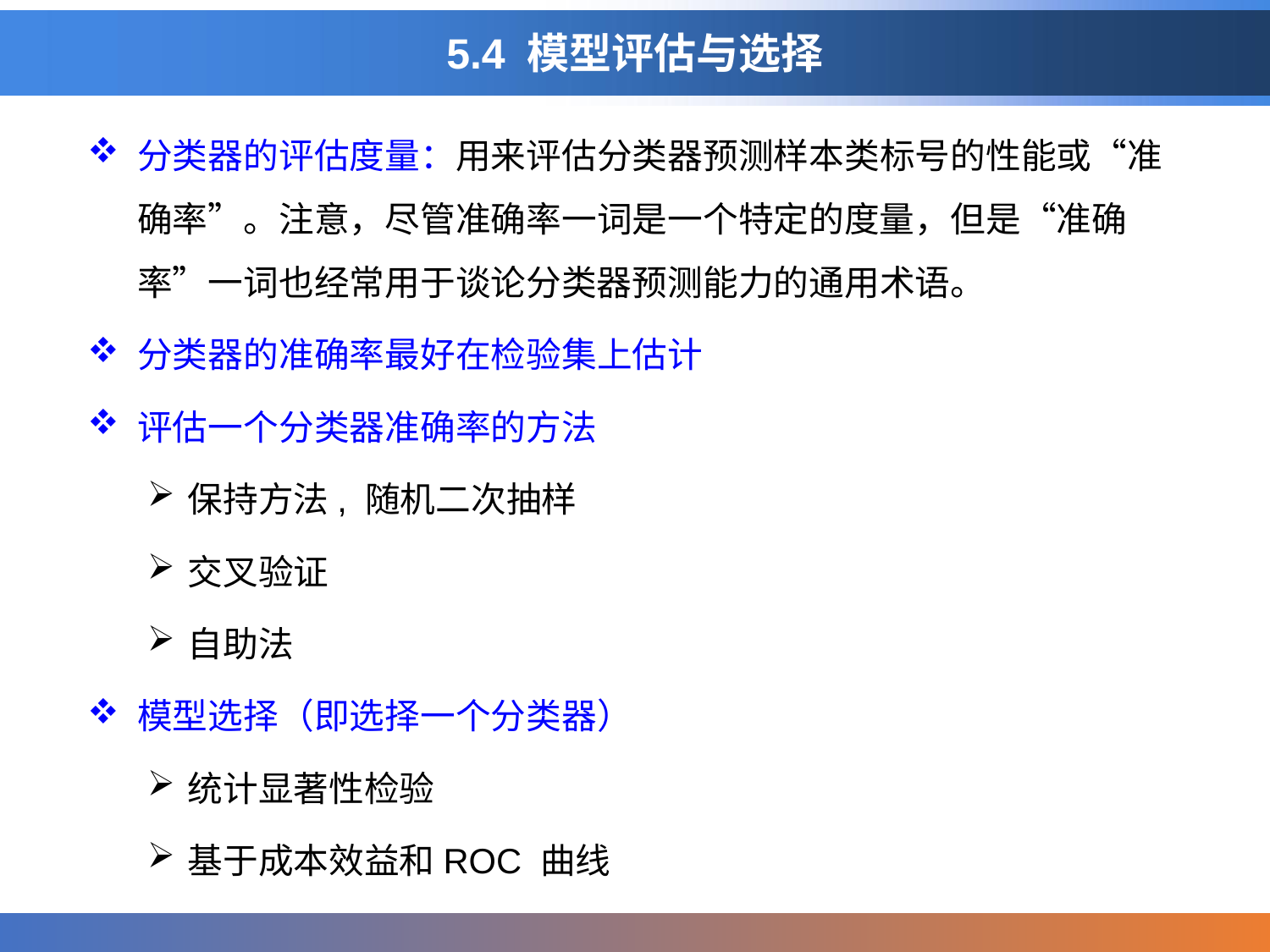

# 5.4 模型评估与选择
分类器的评估度量：用来评估分类器预测样本类标号的性能或“准确率”。注意，尽管准确率一词是一个特定的度量，但是“准确率”一词也经常用于谈论分类器预测能力的通用术语。
分类器的准确率最好在检验集上估计
评估一个分类器准确率的方法
保持方法, 随机二次抽样
交叉验证
自助法
模型选择（即选择一个分类器）
统计显著性检验
基于成本效益和ROC 曲线